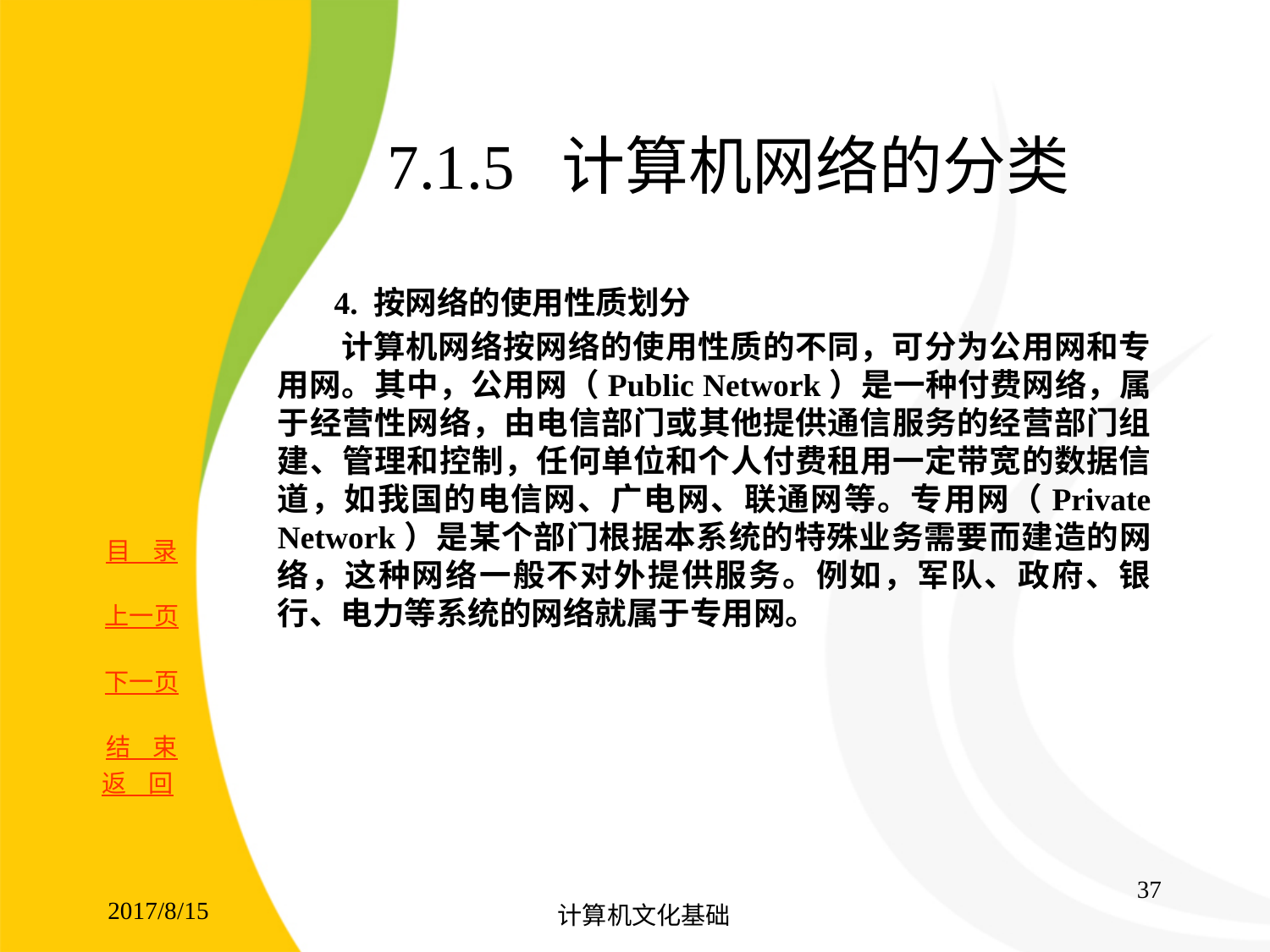

# 7.1.5  计算机网络的分类
       4. 按网络的使用性质划分
       计算机网络按网络的使用性质的不同，可分为公用网和专用网。其中，公用网（Public Network）是一种付费网络，属于经营性网络，由电信部门或其他提供通信服务的经营部门组建、管理和控制，任何单位和个人付费租用一定带宽的数据信道，如我国的电信网、广电网、联通网等。专用网（Private Network）是某个部门根据本系统的特殊业务需要而建造的网络，这种网络一般不对外提供服务。例如，军队、政府、银行、电力等系统的网络就属于专用网。
返    回
37
2017/8/15